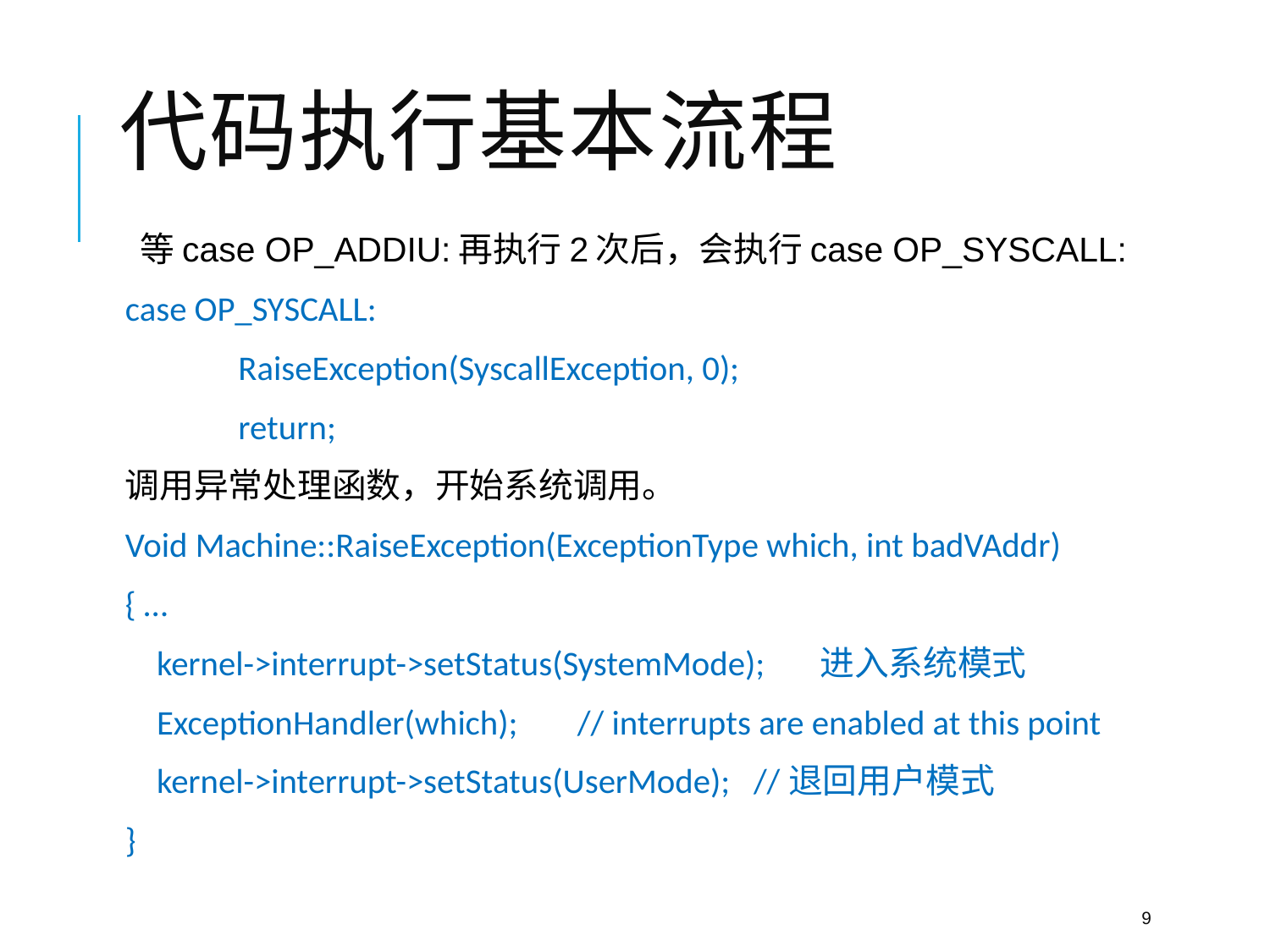

# 代码执行基本流程
 等case OP_ADDIU:再执行2次后，会执行case OP_SYSCALL:
case OP_SYSCALL:
	RaiseException(SyscallException, 0);
	return;
调用异常处理函数，开始系统调用。
Void Machine::RaiseException(ExceptionType which, int badVAddr)
{ …
    kernel->interrupt->setStatus(SystemMode);      进入系统模式
    ExceptionHandler(which);	// interrupts are enabled at this point
    kernel->interrupt->setStatus(UserMode);   //退回用户模式
}

9